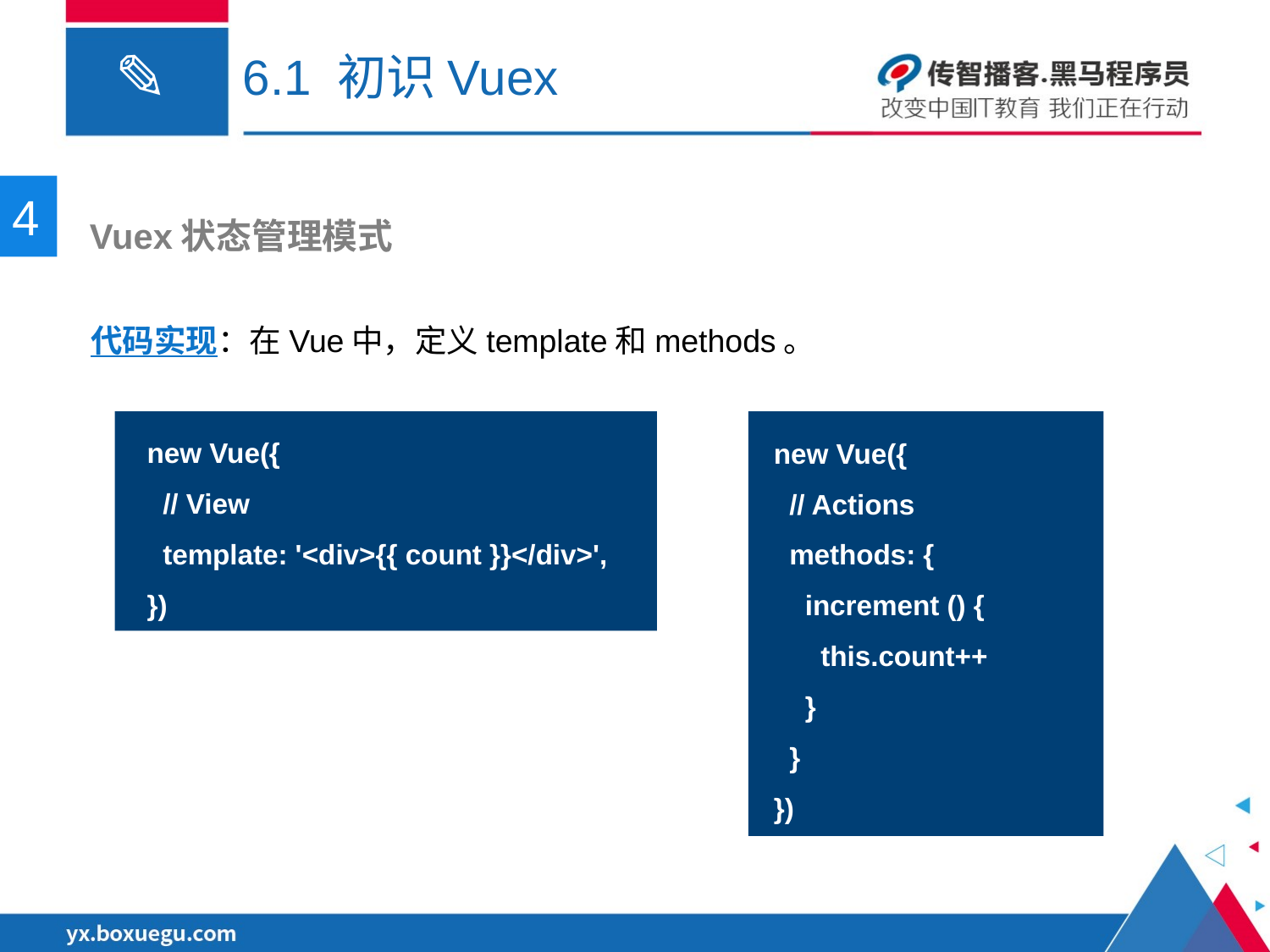

# 6.1 初识Vuex

4
  Vuex状态管理模式
代码实现：在Vue中，定义template和methods。

new Vue({
  // View
  template: '<div>{{ count }}</div>',
})

new Vue({
  // Actions
  methods: {
    increment () {
      this.count++
    }
  }
})